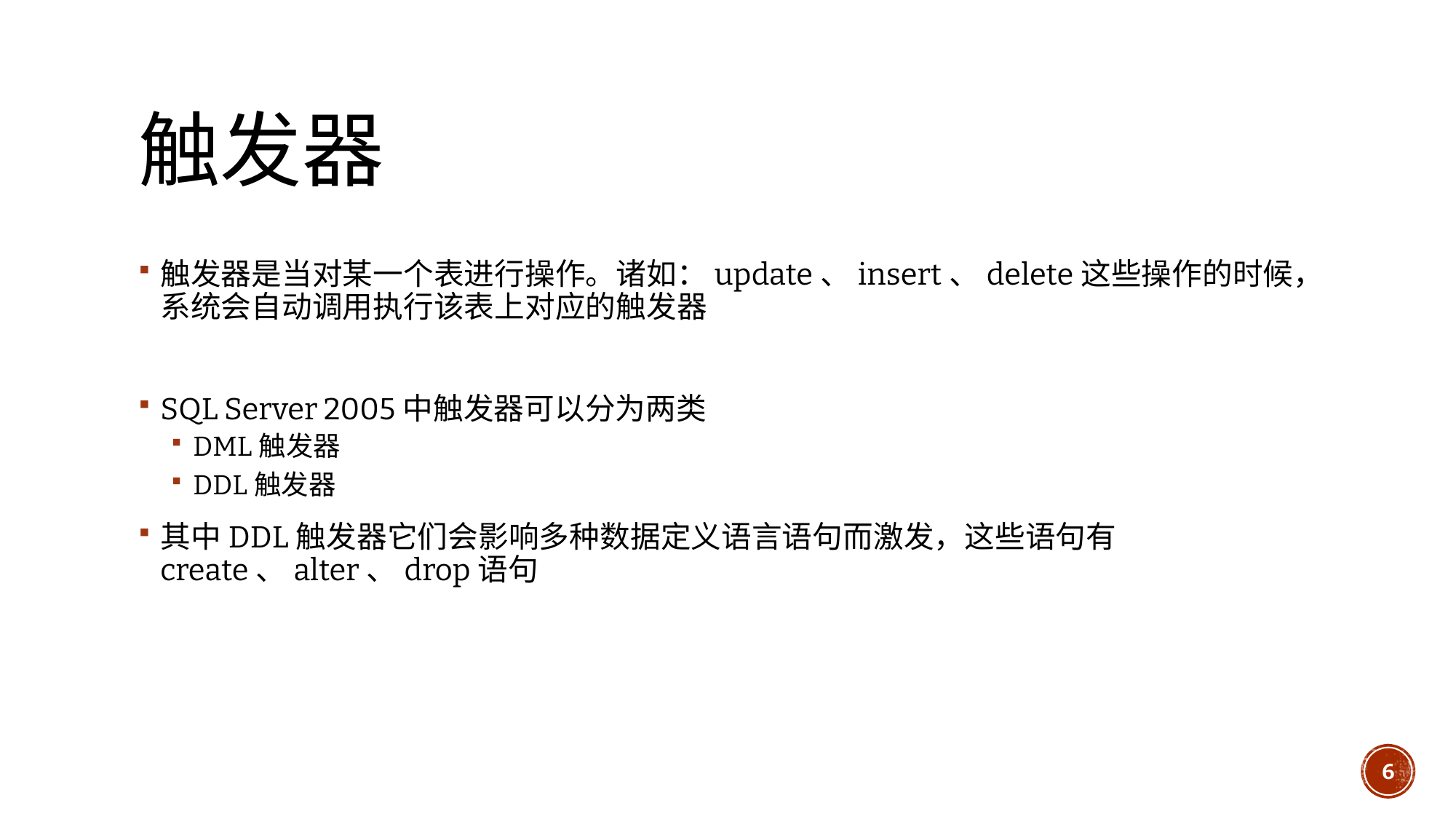

# 触发器
触发器是当对某一个表进行操作。诸如：update、insert、delete这些操作的时候，系统会自动调用执行该表上对应的触发器

SQL Server 2005中触发器可以分为两类
DML触发器
DDL触发器
其中DDL触发器它们会影响多种数据定义语言语句而激发，这些语句有create、alter、drop语句
6